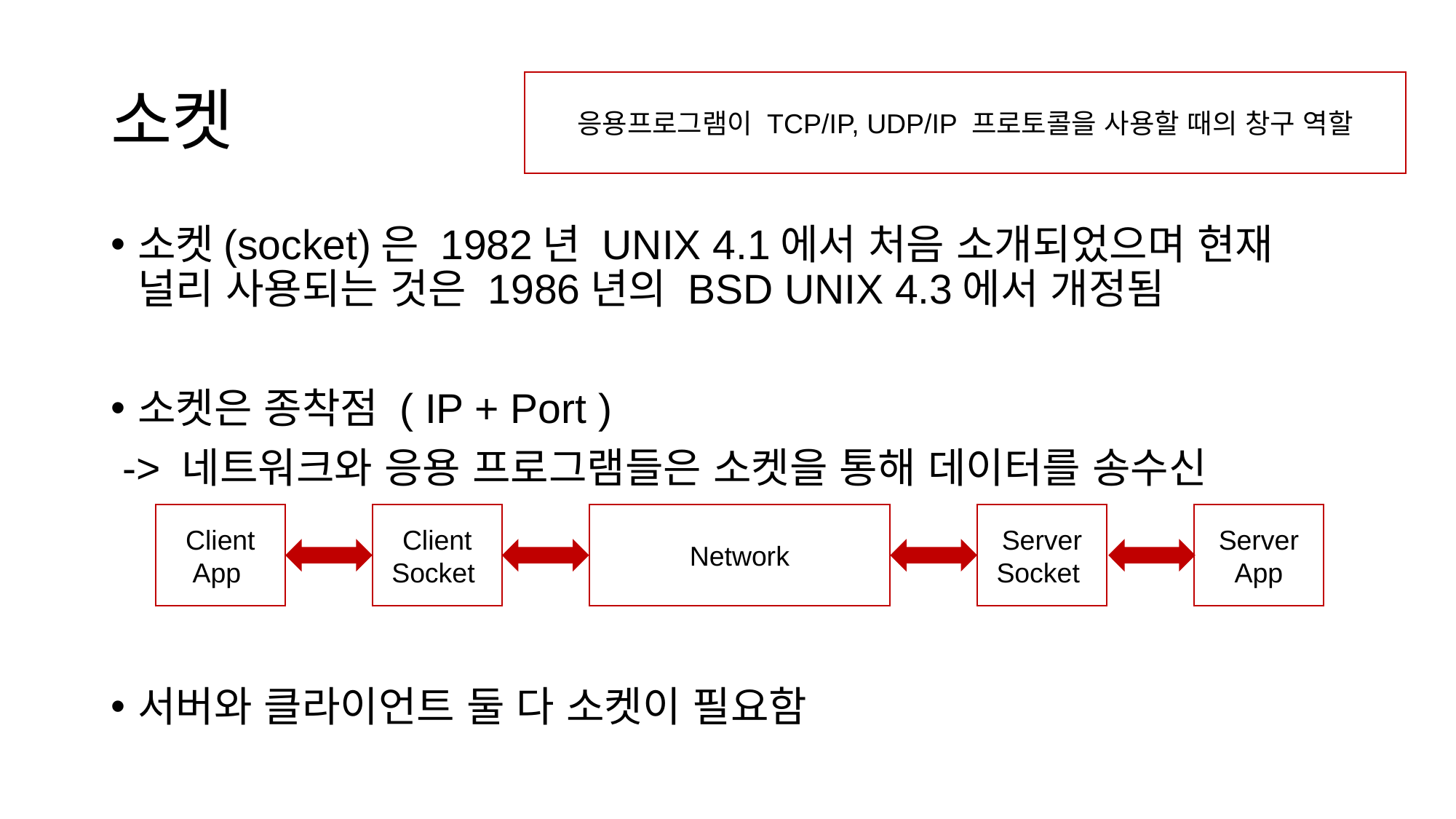

# 소켓
응용프로그램이 TCP/IP, UDP/IP 프로토콜을 사용할 때의 창구 역할
소켓(socket)은 1982년 UNIX 4.1에서 처음 소개되었으며 현재 널리 사용되는 것은 1986년의 BSD UNIX 4.3에서 개정됨

소켓은 종착점 ( IP + Port )
 -> 네트워크와 응용 프로그램들은 소켓을 통해 데이터를 송수신

서버와 클라이언트 둘 다 소켓이 필요함

Server
App
Client
App
Client
Socket
Network
Server
Socket